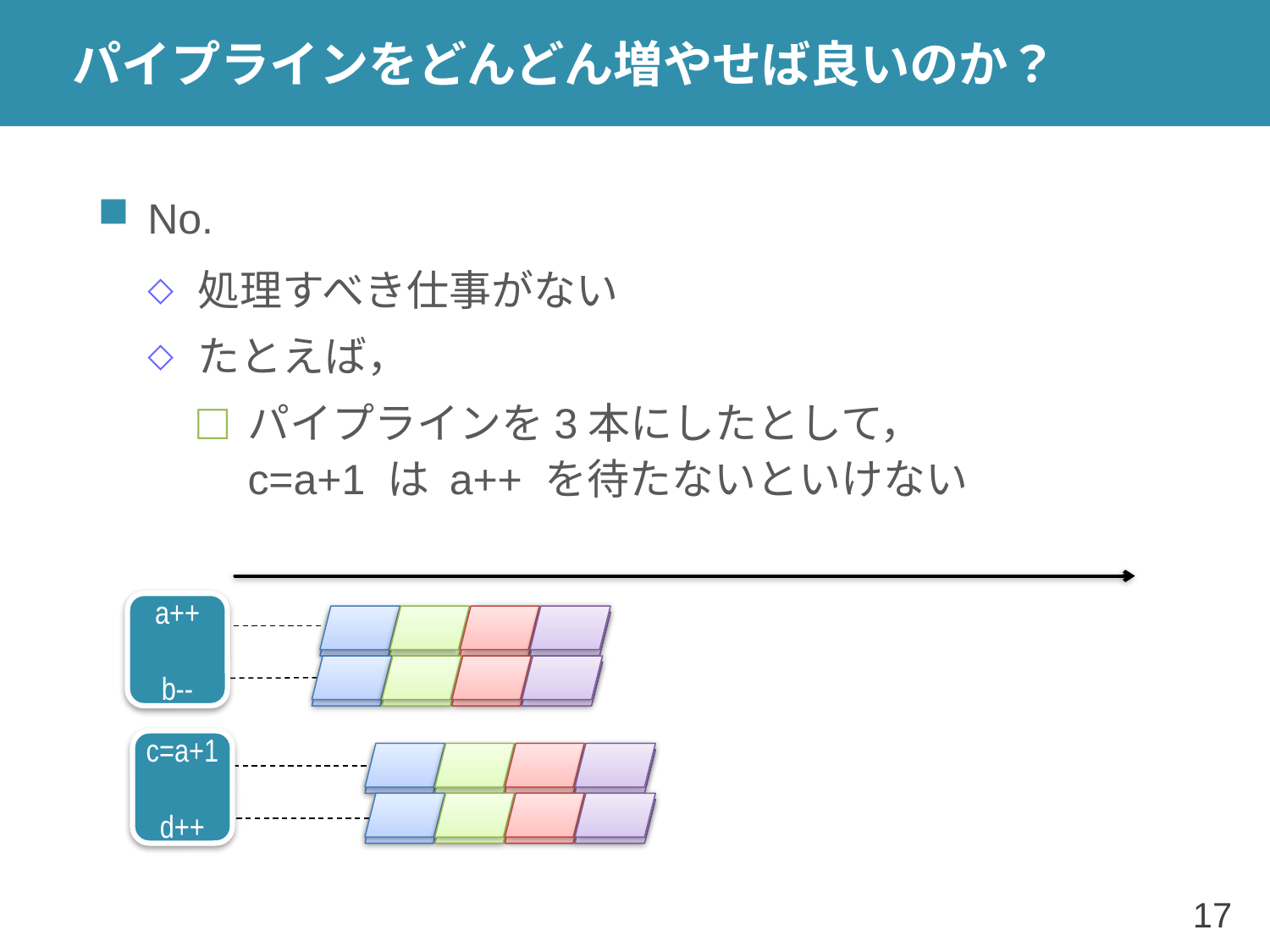

# パイプラインをどんどん増やせば良いのか？
No.
処理すべき仕事がない
たとえば，
パイプラインを3本にしたとして，
c=a+1 は a++ を待たないといけない
a++

b--

c=a+1

d++